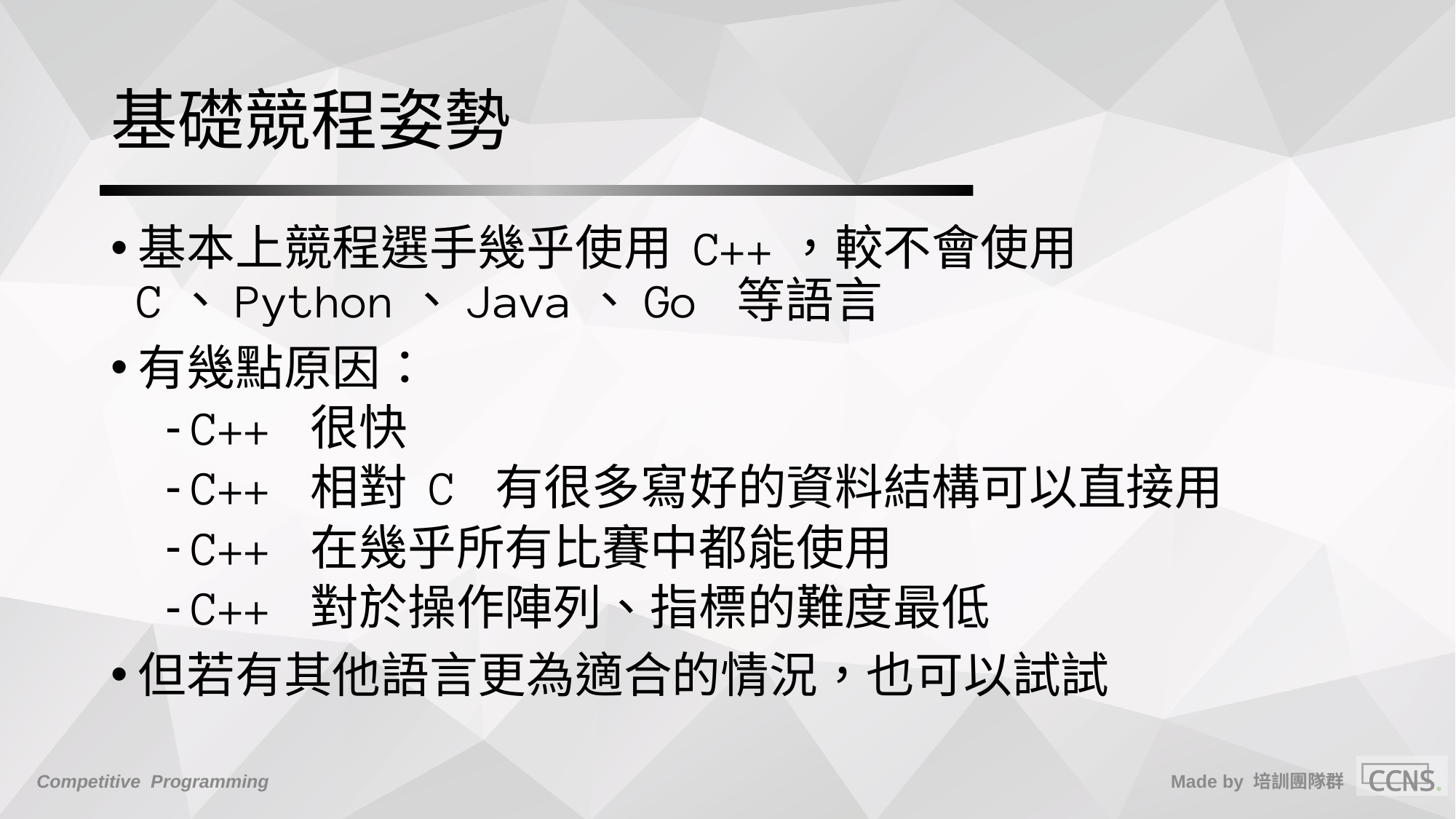

# 基礎競程姿勢
基本上競程選手幾乎使用 C++，較不會使用 C、Python、Java、Go 等語言
有幾點原因：
C++ 很快
C++ 相對 C 有很多寫好的資料結構可以直接用
C++ 在幾乎所有比賽中都能使用
C++ 對於操作陣列、指標的難度最低
但若有其他語言更為適合的情況，也可以試試